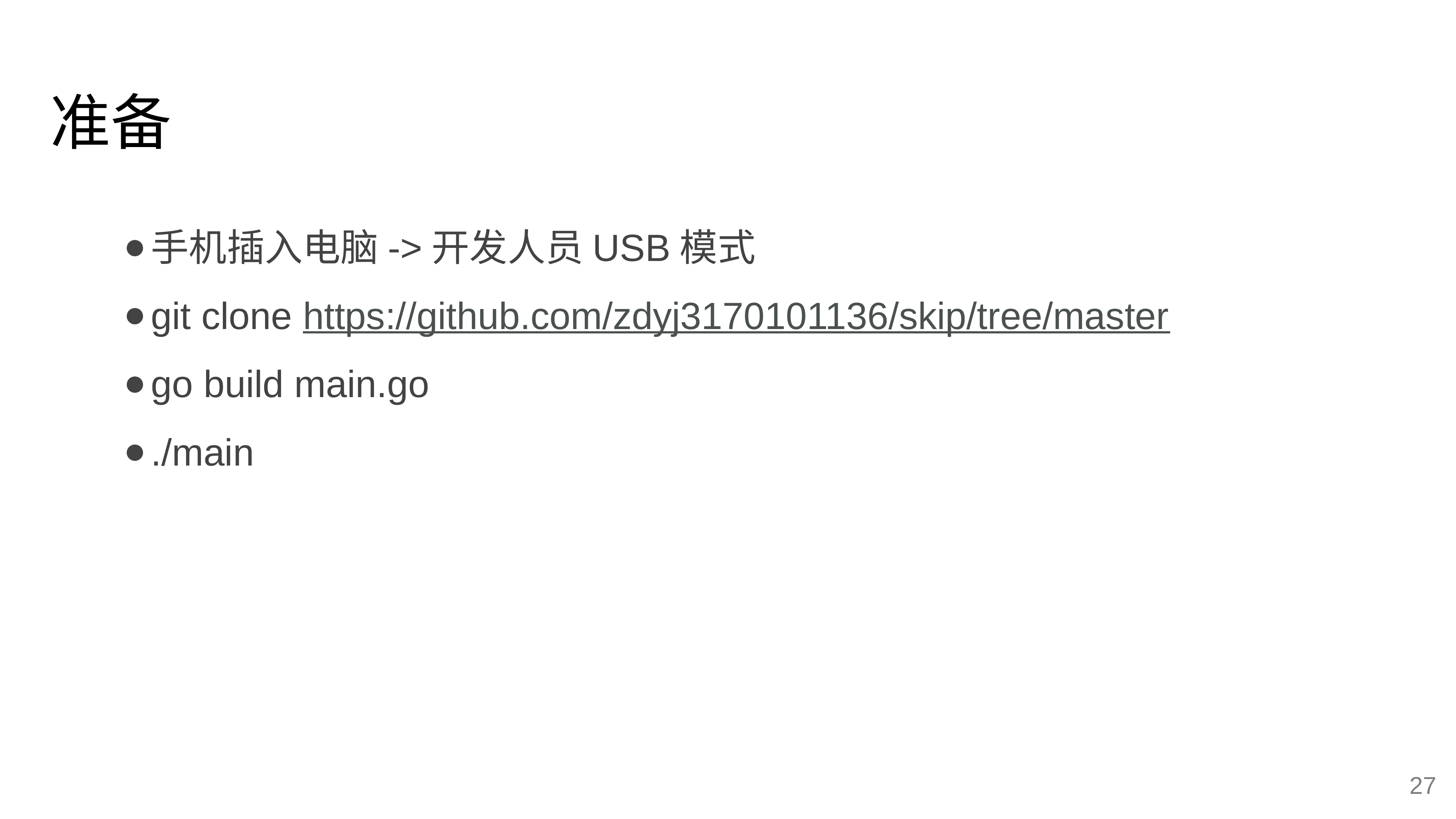

准备
手机插入电脑->开发人员USB模式
git clone https://github.com/zdyj3170101136/skip/tree/master
go build main.go
./main

27